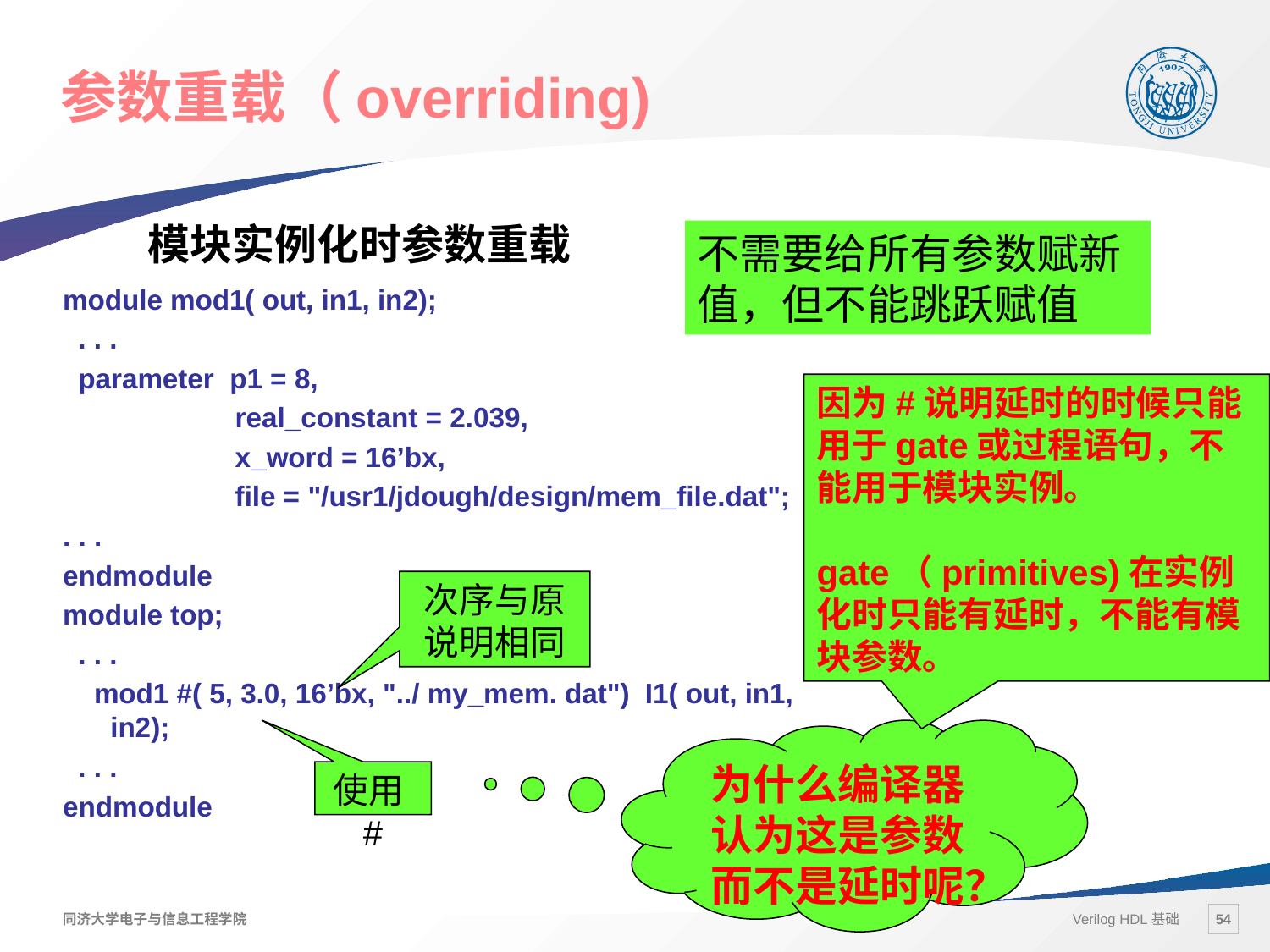

# 参数重载（overriding)
模块实例化时参数重载
不需要给所有参数赋新值，但不能跳跃赋值
module mod1( out, in1, in2);
  . . .
  parameter  p1 = 8,
                      real_constant = 2.039,
                      x_word = 16’bx,
                      file = "/usr1/jdough/design/mem_file.dat";
. . .
endmodule
module top;
  . . .
    mod1 #( 5, 3.0, 16’bx, "../ my_mem. dat")  I1( out, in1, in2);
  . . .
endmodule
因为#说明延时的时候只能用于gate或过程语句，不能用于模块实例。

gate（primitives)在实例化时只能有延时，不能有模块参数。
次序与原说明相同

为什么编译器认为这是参数而不是延时呢？
使用#